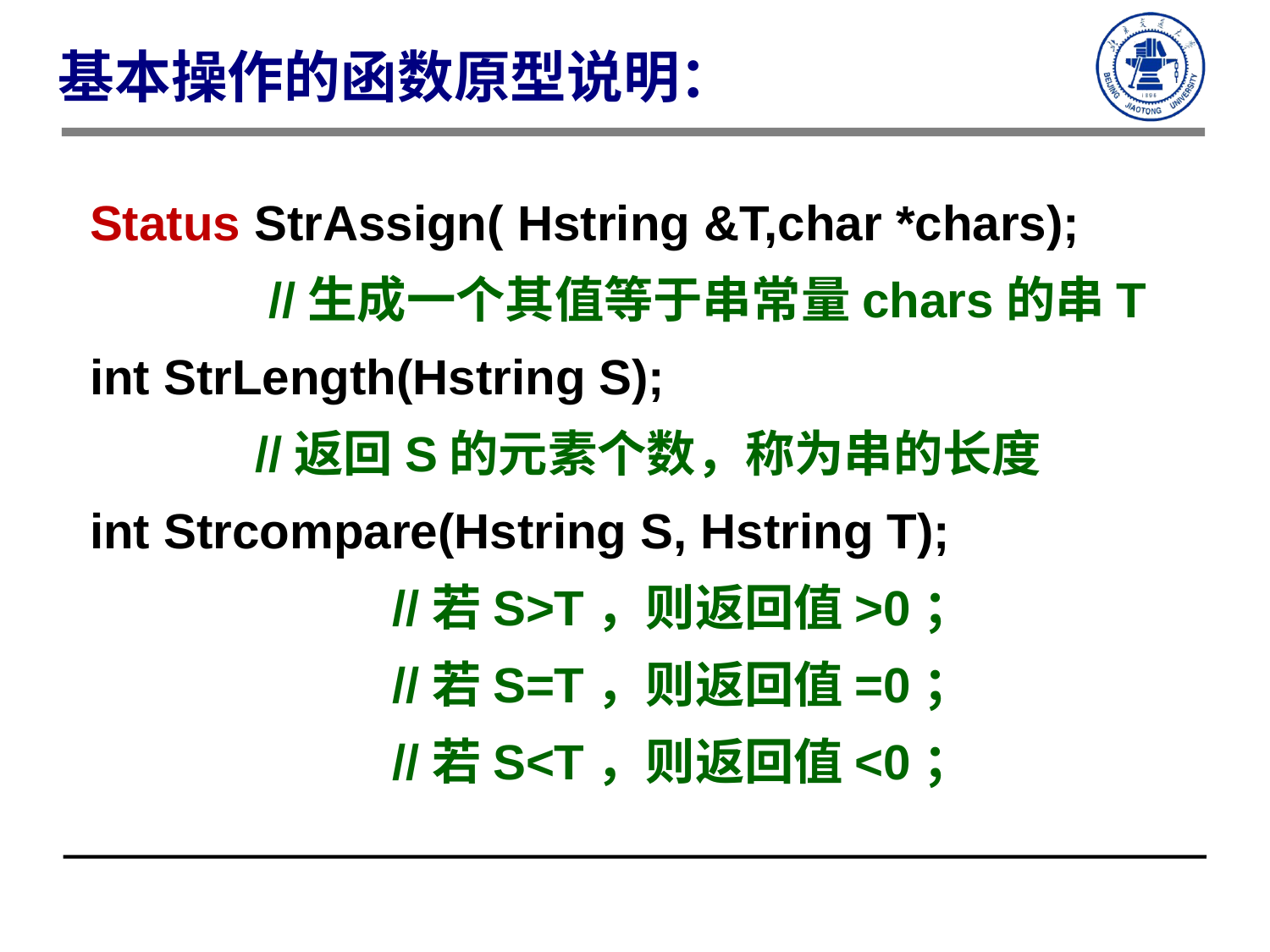

基本操作的函数原型说明：
Status StrAssign( Hstring &T,char *chars);
             //生成一个其值等于串常量chars的串T
int StrLength(Hstring S);
            //返回S的元素个数，称为串的长度
int Strcompare(Hstring S, Hstring T);
                      //若S>T，则返回值>0；
                      //若S=T，则返回值=0；
                      //若S<T，则返回值<0；